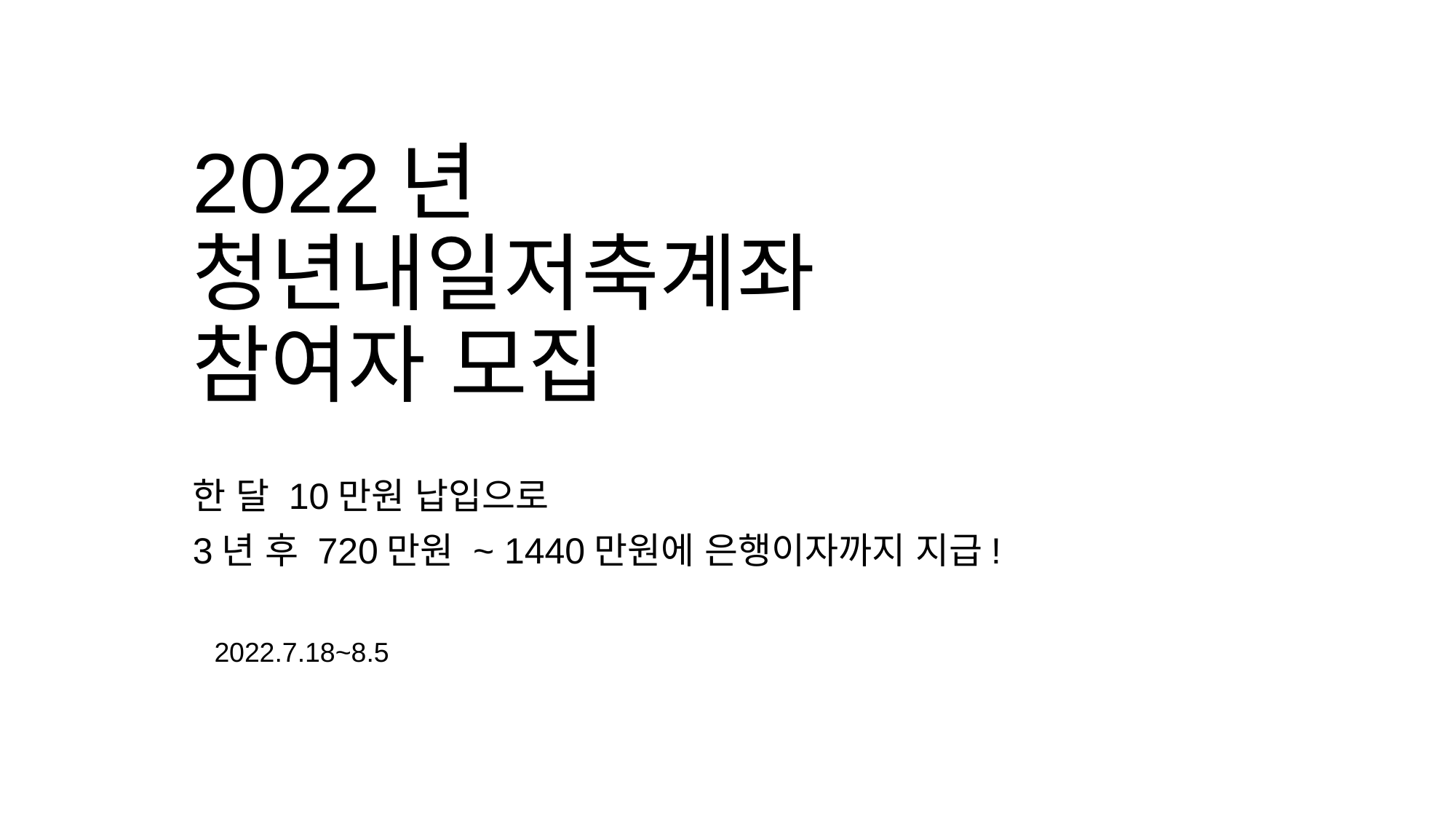

# 2022년 청년내일저축계좌 참여자 모집
한 달 10만원 납입으로
3년 후 720만원 ~ 1440만원에 은행이자까지 지급!
2022.7.18~8.5